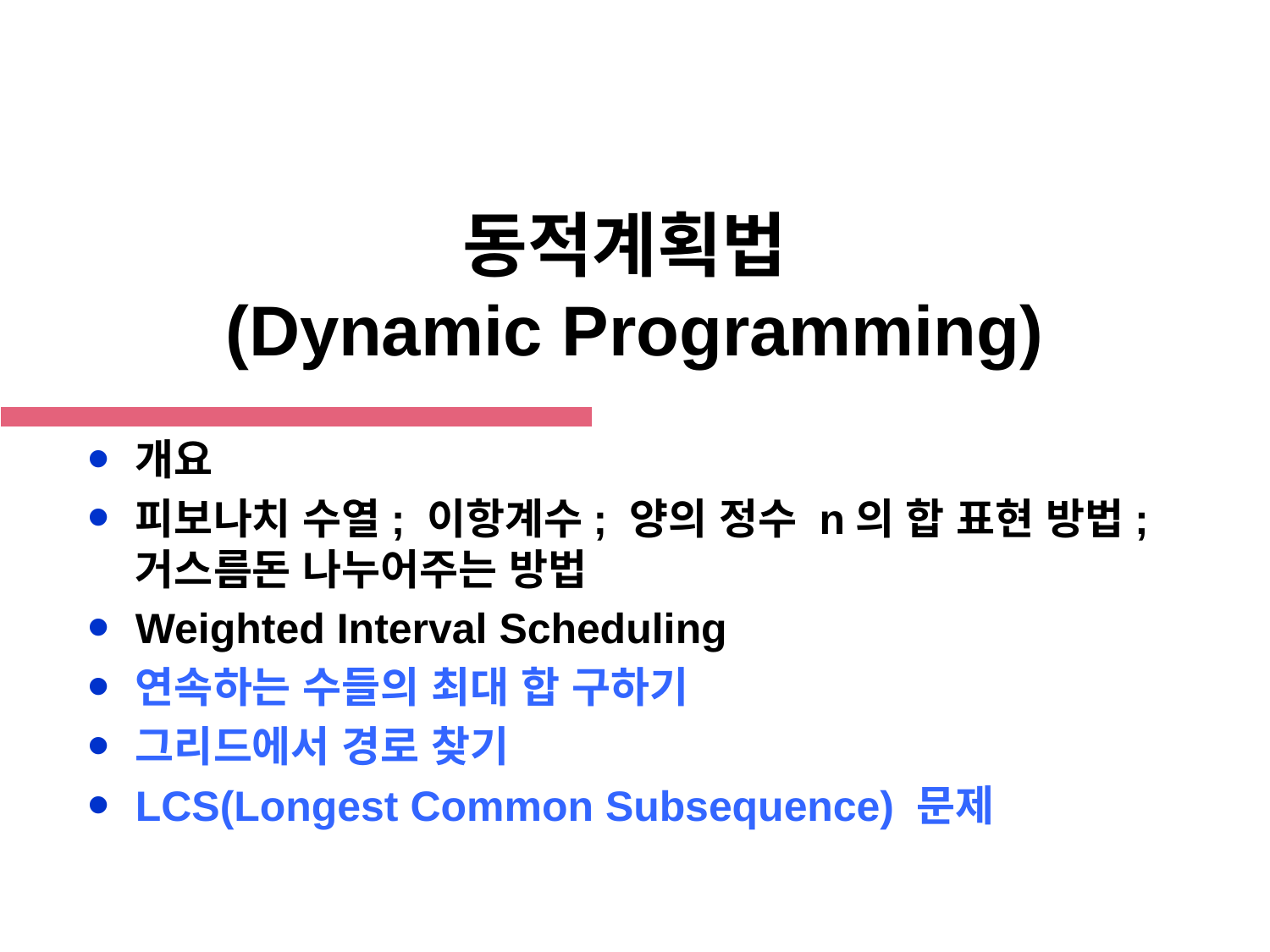

# 동적계획법 (Dynamic Programming)
개요
피보나치 수열; 이항계수; 양의 정수 n의 합 표현 방법; 거스름돈 나누어주는 방법
Weighted Interval Scheduling
연속하는 수들의 최대 합 구하기
그리드에서 경로 찾기
LCS(Longest Common Subsequence) 문제
27 ต.ค. 64